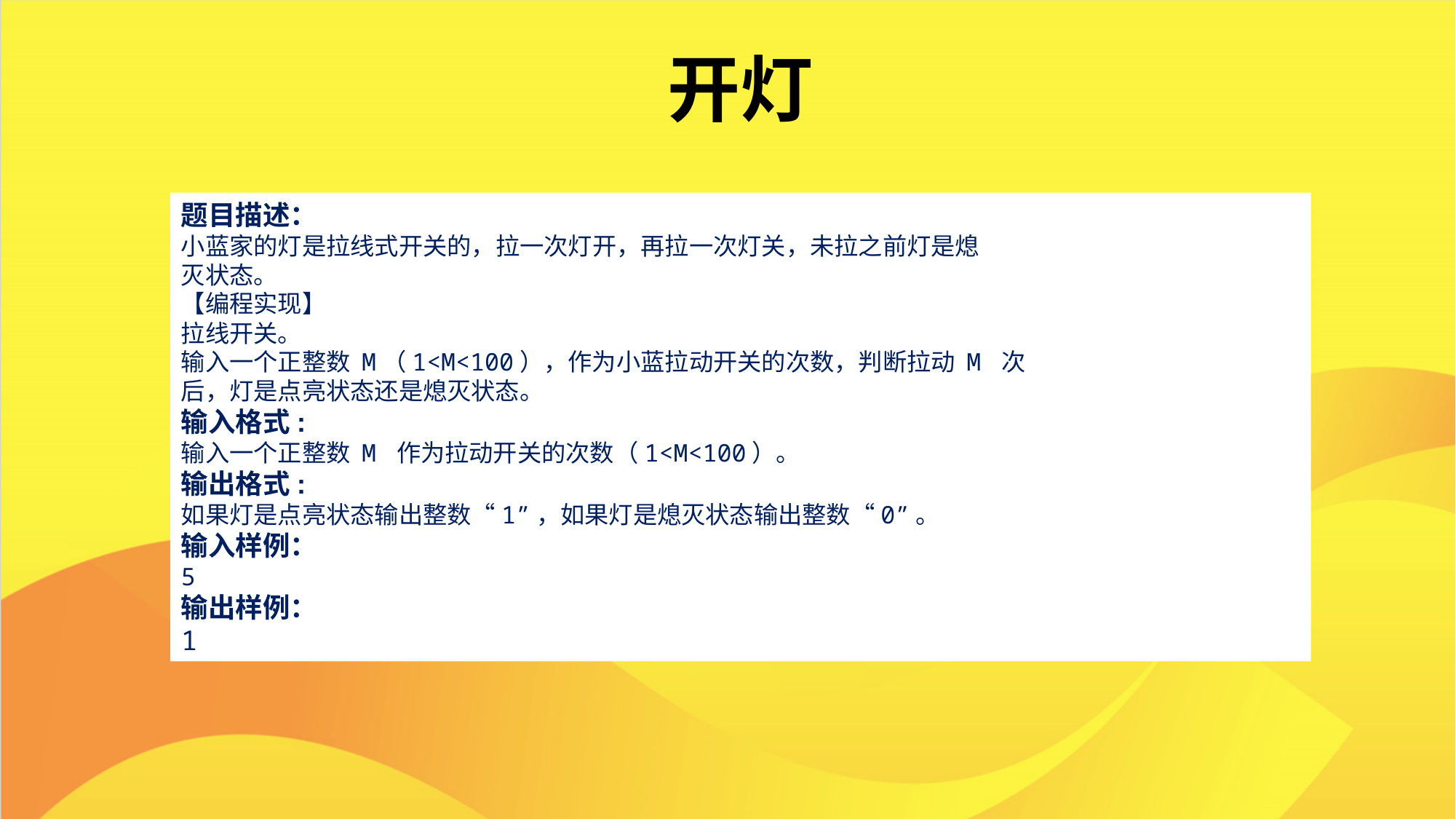

开灯
题目描述：
小蓝家的灯是拉线式开关的，拉一次灯开，再拉一次灯关，未拉之前灯是熄
灭状态。
【编程实现】
拉线开关。
输入一个正整数 M（1<M<100），作为小蓝拉动开关的次数，判断拉动 M 次
后，灯是点亮状态还是熄灭状态。
输入格式:
输入一个正整数 M 作为拉动开关的次数（1<M<100）。
输出格式:
如果灯是点亮状态输出整数“1”，如果灯是熄灭状态输出整数“0”。
输入样例：
5
输出样例：
1